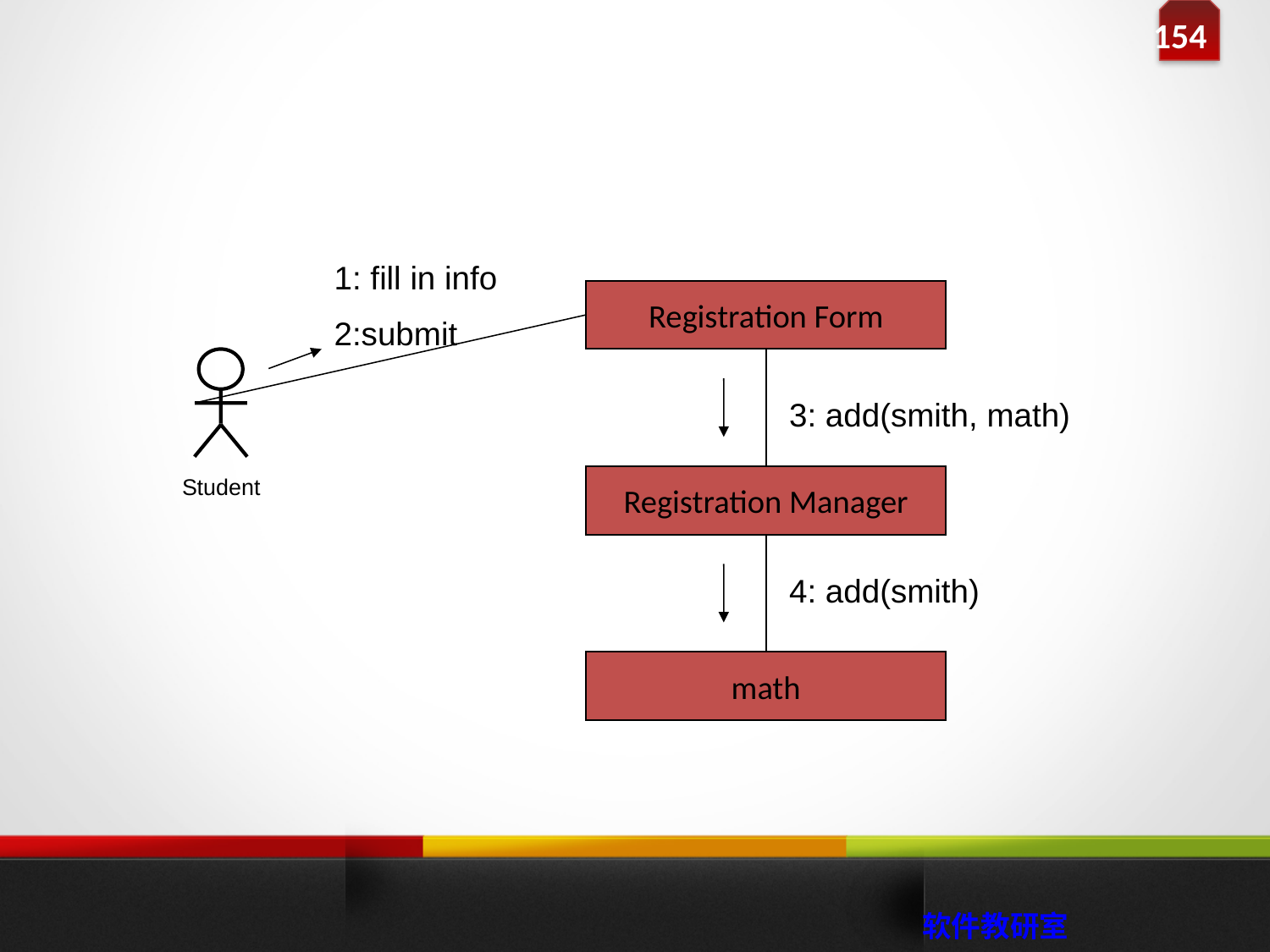

1: fill in info
2:submit

Registration Form

3: add(smith, math)

Registration Manager
Student

4: add(smith)
math
                                     软件教研室